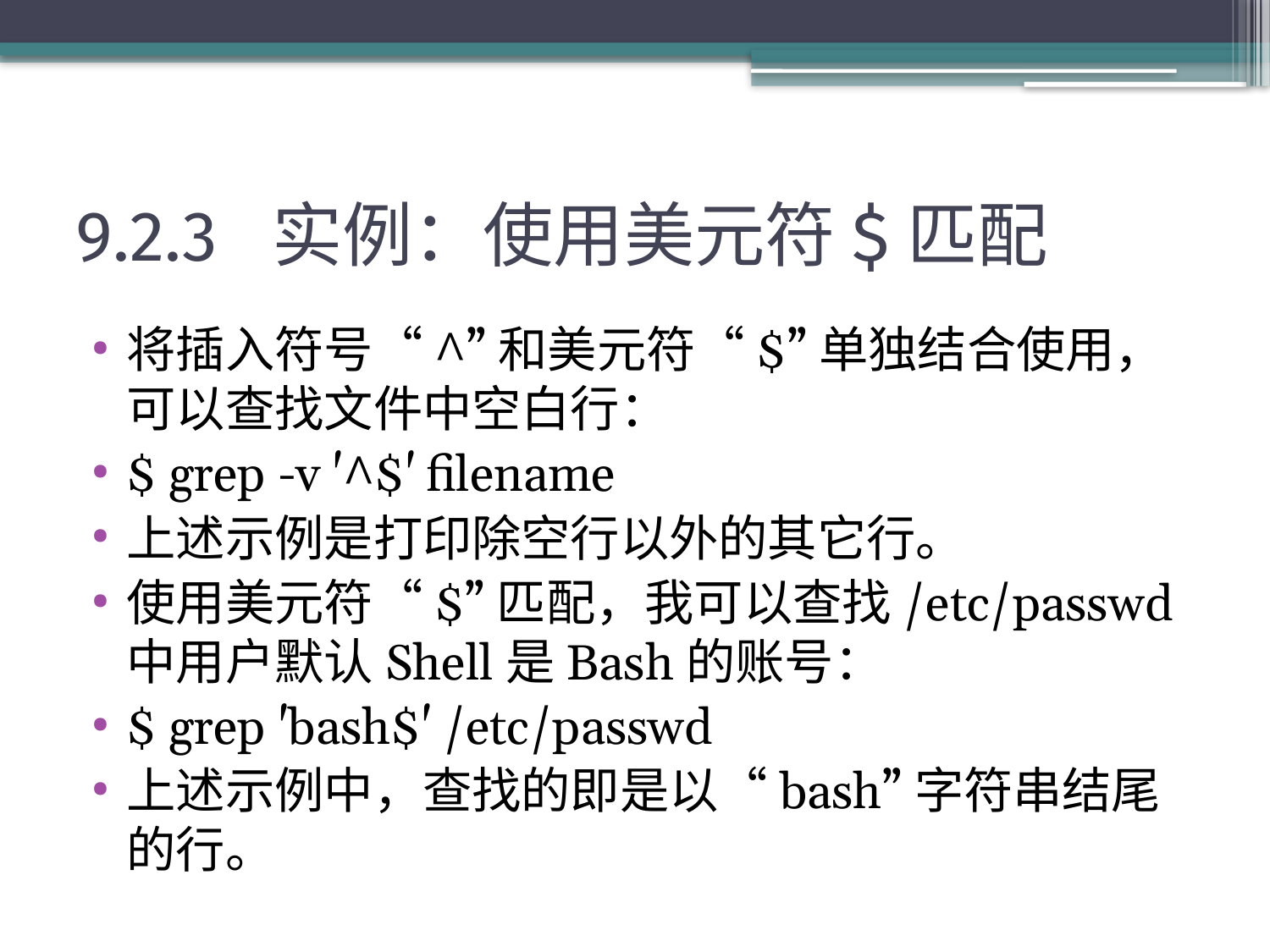

# 9.2.3  实例：使用美元符$匹配
将插入符号“^”和美元符“$”单独结合使用，可以查找文件中空白行：
$ grep -v '^$' filename
上述示例是打印除空行以外的其它行。
使用美元符“$”匹配，我可以查找/etc/passwd中用户默认Shell是Bash的账号：
$ grep 'bash$' /etc/passwd
上述示例中，查找的即是以“bash”字符串结尾的行。